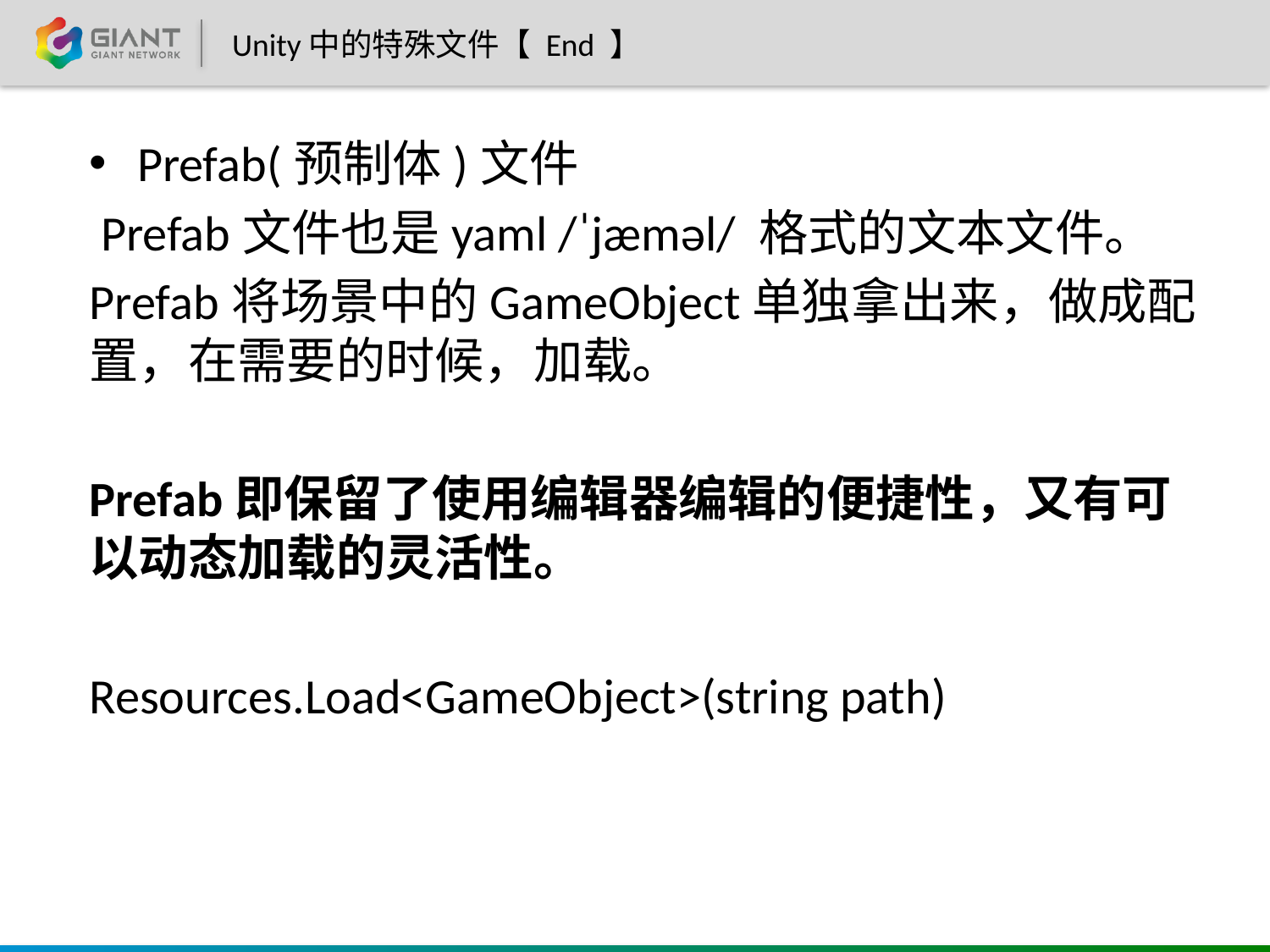

Unity中的特殊文件【 End 】
Prefab(预制体)文件
 Prefab文件也是yaml /ˈjæməl/ 格式的文本文件。
Prefab将场景中的GameObject单独拿出来，做成配置，在需要的时候，加载。

Prefab即保留了使用编辑器编辑的便捷性，又有可以动态加载的灵活性。

Resources.Load<GameObject>(string path)